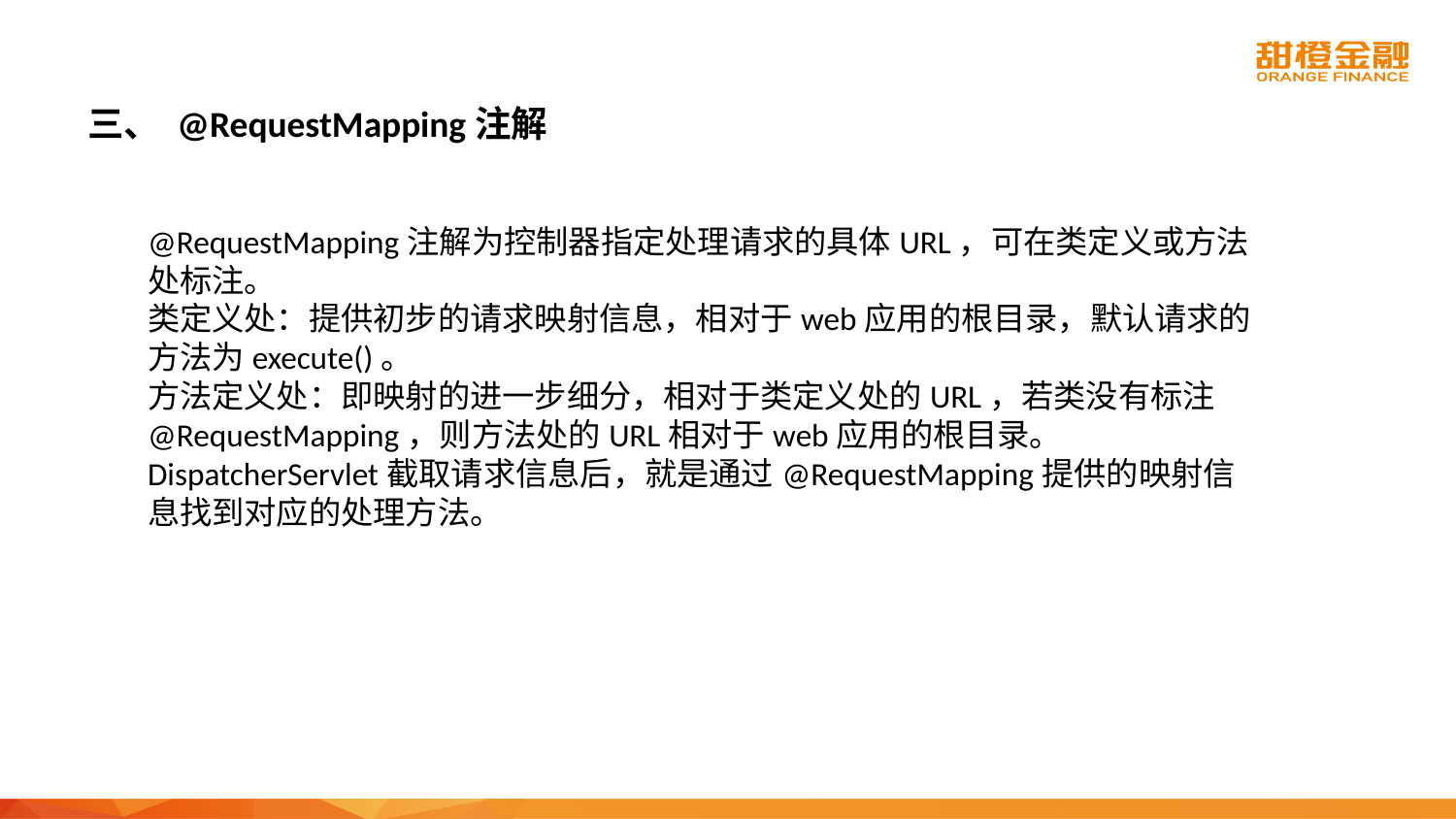

# 三、 @RequestMapping注解
@RequestMapping注解为控制器指定处理请求的具体URL，可在类定义或方法处标注。
类定义处：提供初步的请求映射信息，相对于web应用的根目录，默认请求的方法为execute()。
方法定义处：即映射的进一步细分，相对于类定义处的URL，若类没有标注@RequestMapping，则方法处的URL相对于web应用的根目录。
DispatcherServlet截取请求信息后，就是通过@RequestMapping提供的映射信息找到对应的处理方法。